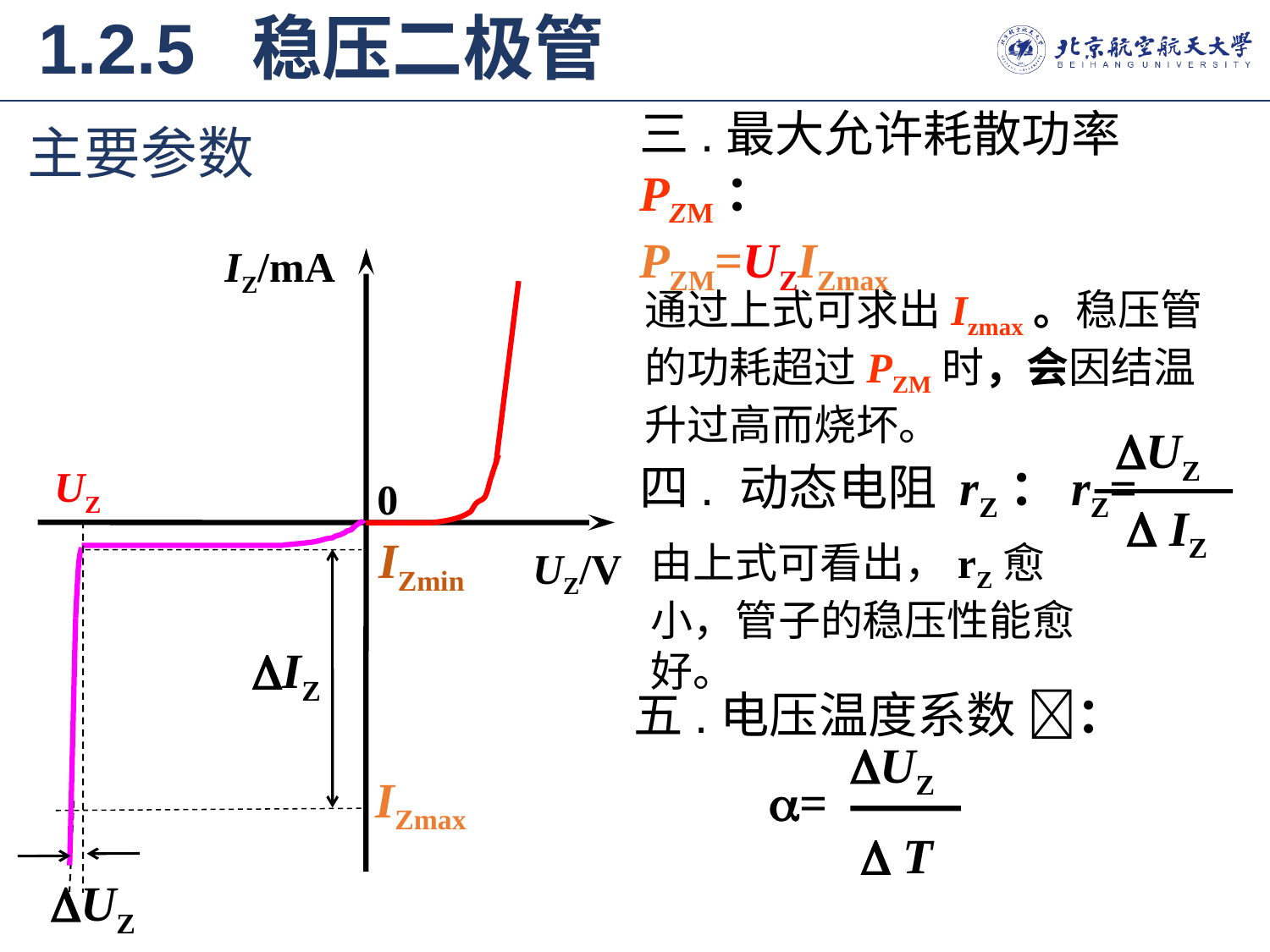

1.2.5  稳压二极管

主要参数
三.最大允许耗散功率PZM：
PZM=UZIZmax
IZ/mA

通过上式可求出Izmax。稳压管的功耗超过PZM时，会因结温升过高而烧坏。

ΔUZ

Δ IZ
四. 动态电阻 rZ：rZ=

UZ
0

IZmin
由上式可看出，rZ愈小，管子的稳压性能愈好。
UZ/V

ΔIZ
五.电压温度系数 α：
ΔUZ
α=

Δ T
IZmax

ΔUZ
21